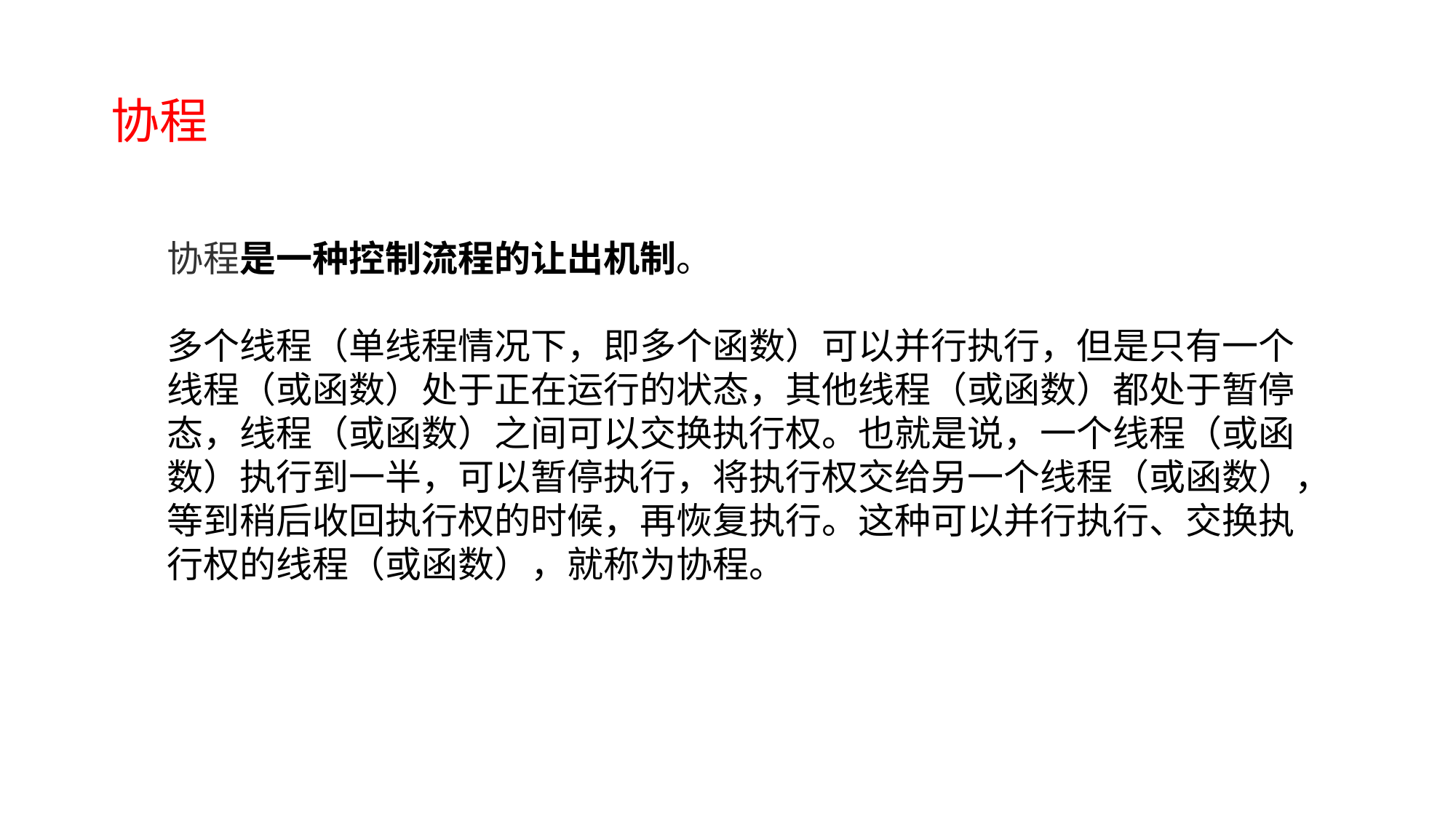

# 协程
协程是一种控制流程的让出机制。

多个线程（单线程情况下，即多个函数）可以并行执行，但是只有一个线程（或函数）处于正在运行的状态，其他线程（或函数）都处于暂停态，线程（或函数）之间可以交换执行权。也就是说，一个线程（或函数）执行到一半，可以暂停执行，将执行权交给另一个线程（或函数），等到稍后收回执行权的时候，再恢复执行。这种可以并行执行、交换执行权的线程（或函数），就称为协程。